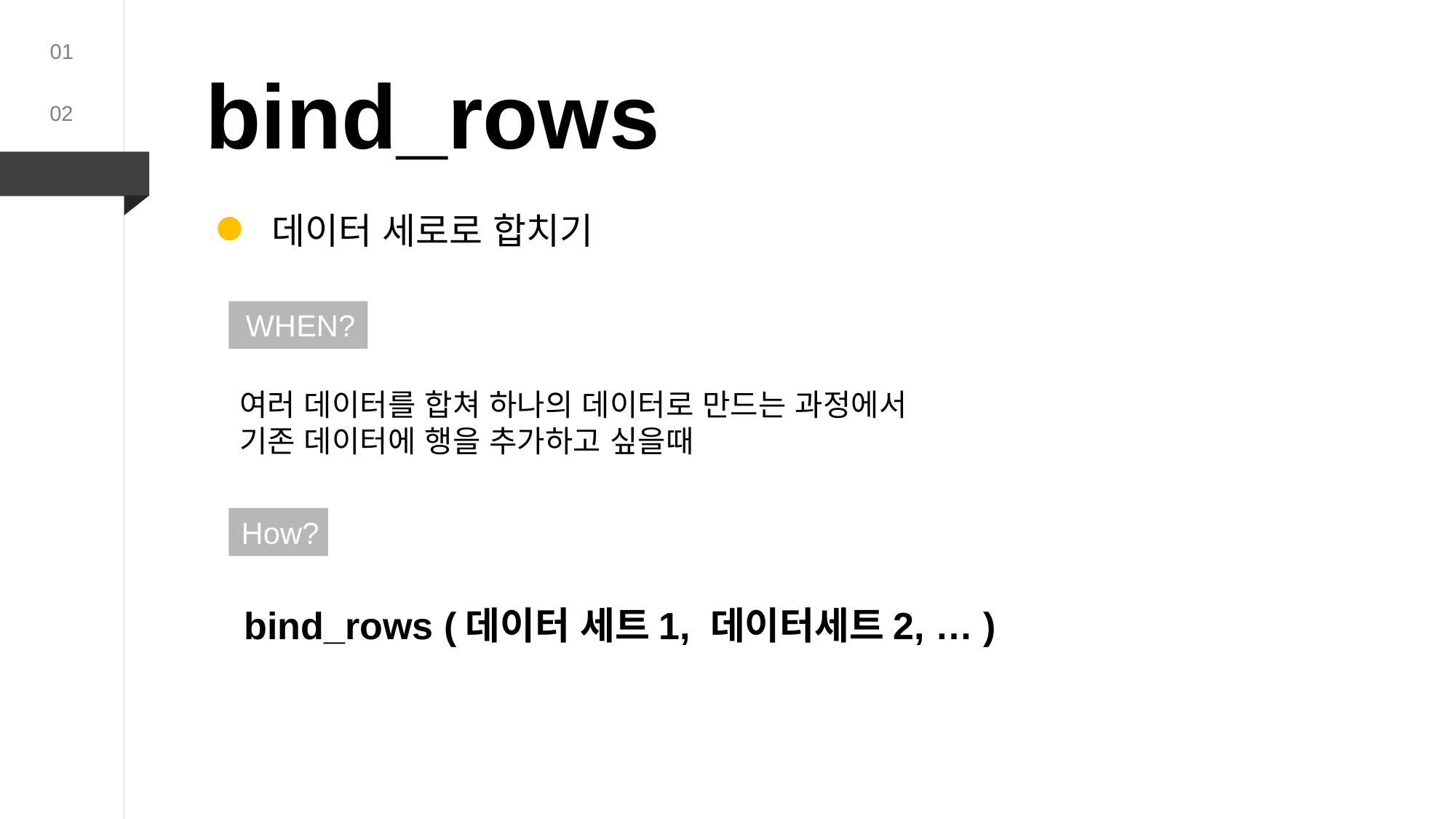

01
bind_rows
02
02

03
데이터 세로로 합치기

WHEN?
여러 데이터를 합쳐 하나의 데이터로 만드는 과정에서
기존 데이터에 행을 추가하고 싶을때
How?

bind_rows (데이터 세트1, 데이터세트2, … )